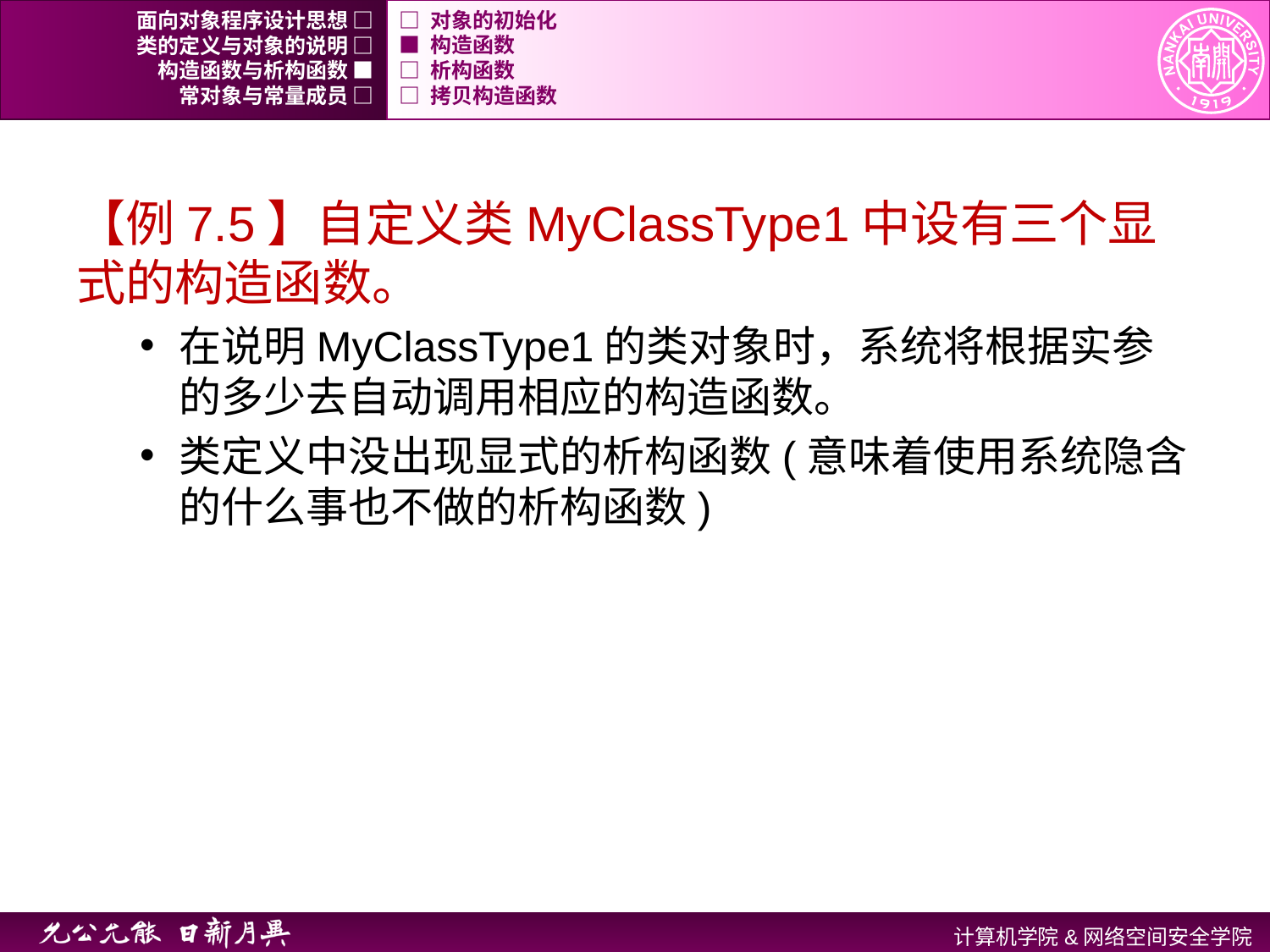

面向对象程序设计思想 □
□ 对象的初始化
类的定义与对象的说明 □
■ 构造函数
构造函数与析构函数 ■
□ 析构函数
常对象与常量成员 □

□ 拷贝构造函数
【例7.5】自定义类MyClassType1中设有三个显式的构造函数。
在说明MyClassType1的类对象时，系统将根据实参的多少去自动调用相应的构造函数。
类定义中没出现显式的析构函数(意味着使用系统隐含的什么事也不做的析构函数)